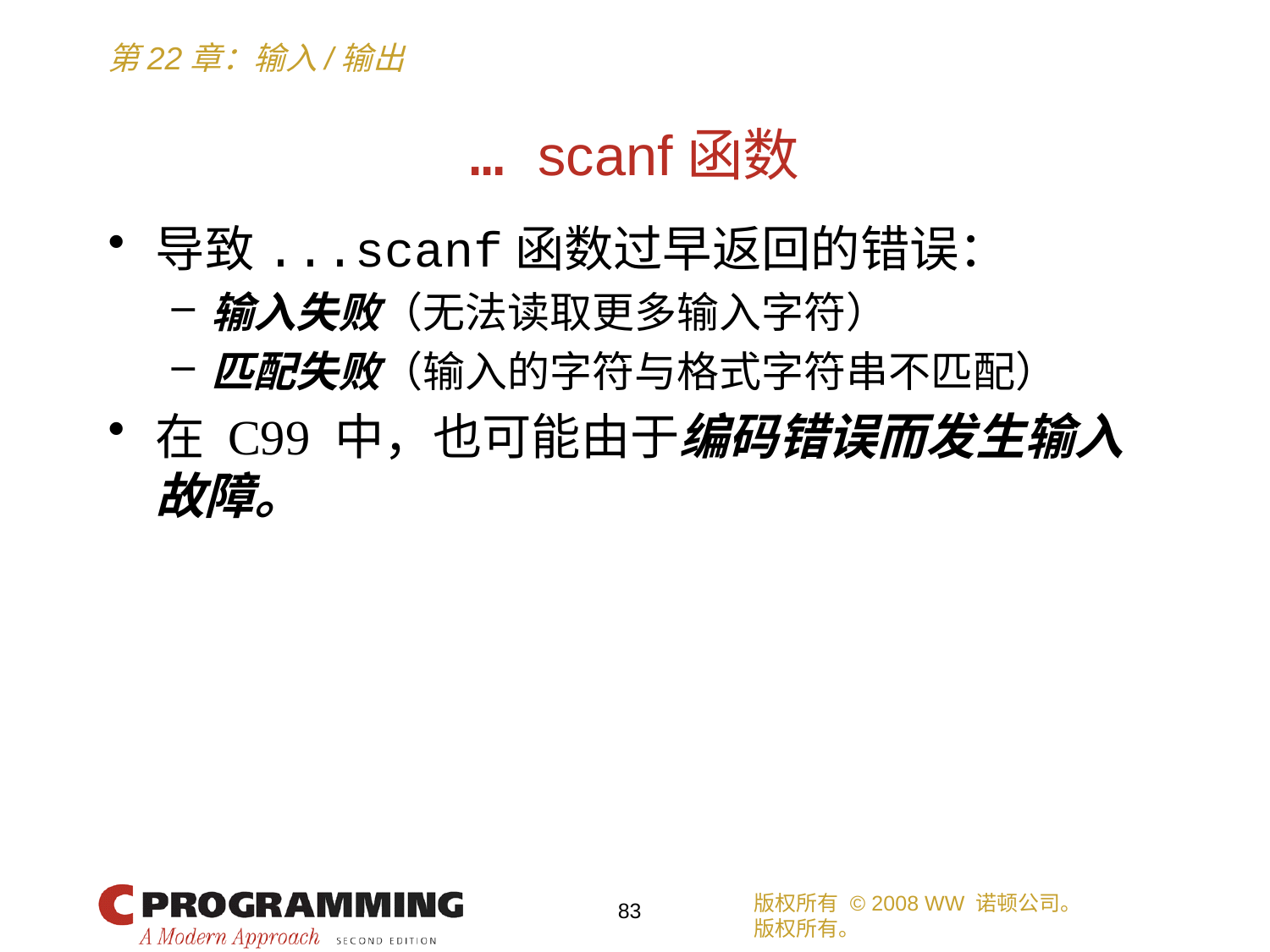

# … scanf函数
导致...scanf函数过早返回的错误：
输入失败（无法读取更多输入字符）
匹配失败（输入的字符与格式字符串不匹配）
在 C99 中，也可能由于编码错误而发生输入故障。
版权所有 © 2008 WW 诺顿公司。
版权所有。
83